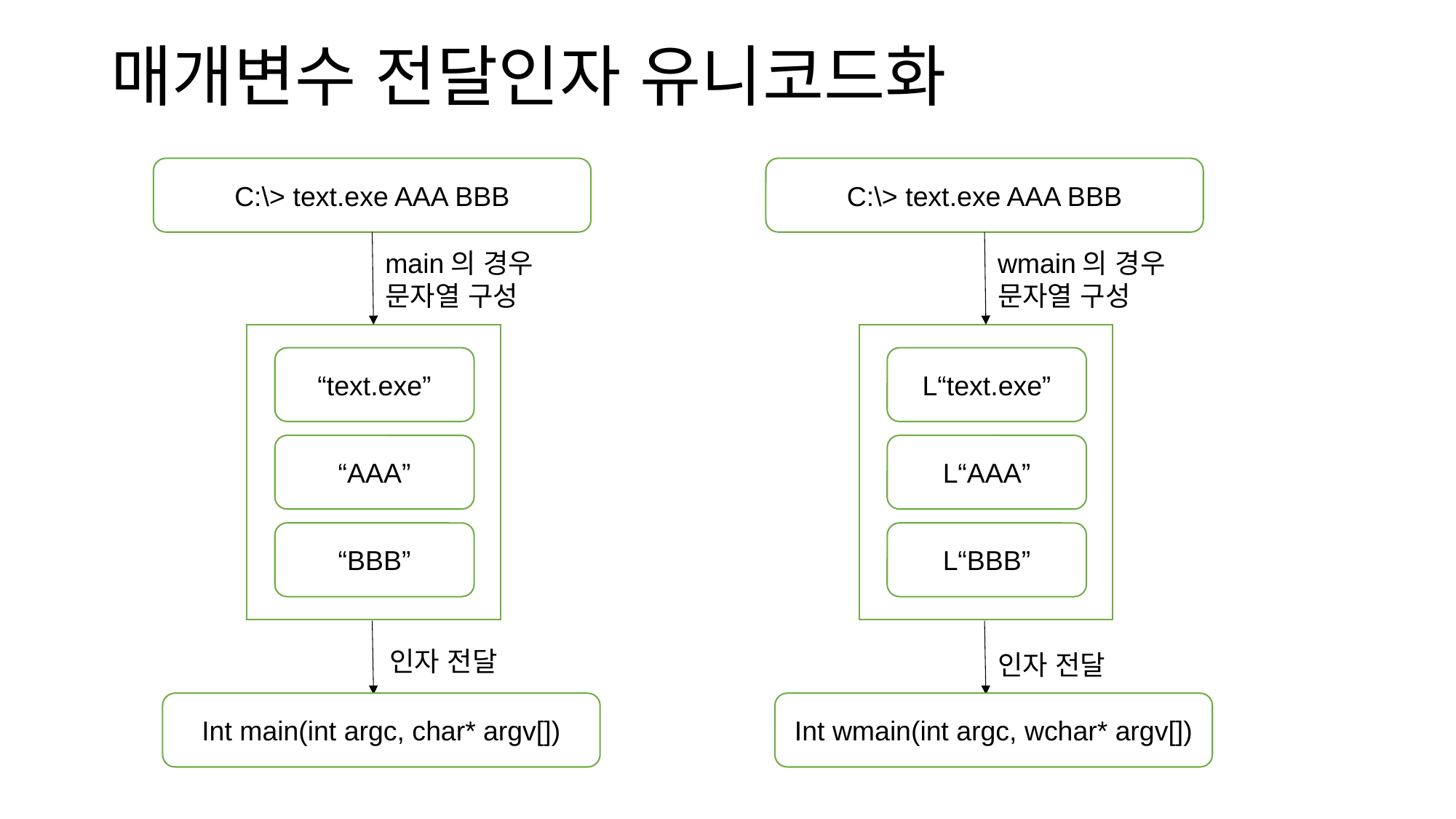

# 매개변수 전달인자 유니코드화
C:\> text.exe AAA BBB
main의 경우
문자열 구성

“text.exe”
“AAA”
“BBB”
Int main(int argc, char* argv[])
C:\> text.exe AAA BBB
wmain의 경우
문자열 구성

L“text.exe”
L“AAA”
L“BBB”
Int wmain(int argc, wchar* argv[])
인자 전달
인자 전달